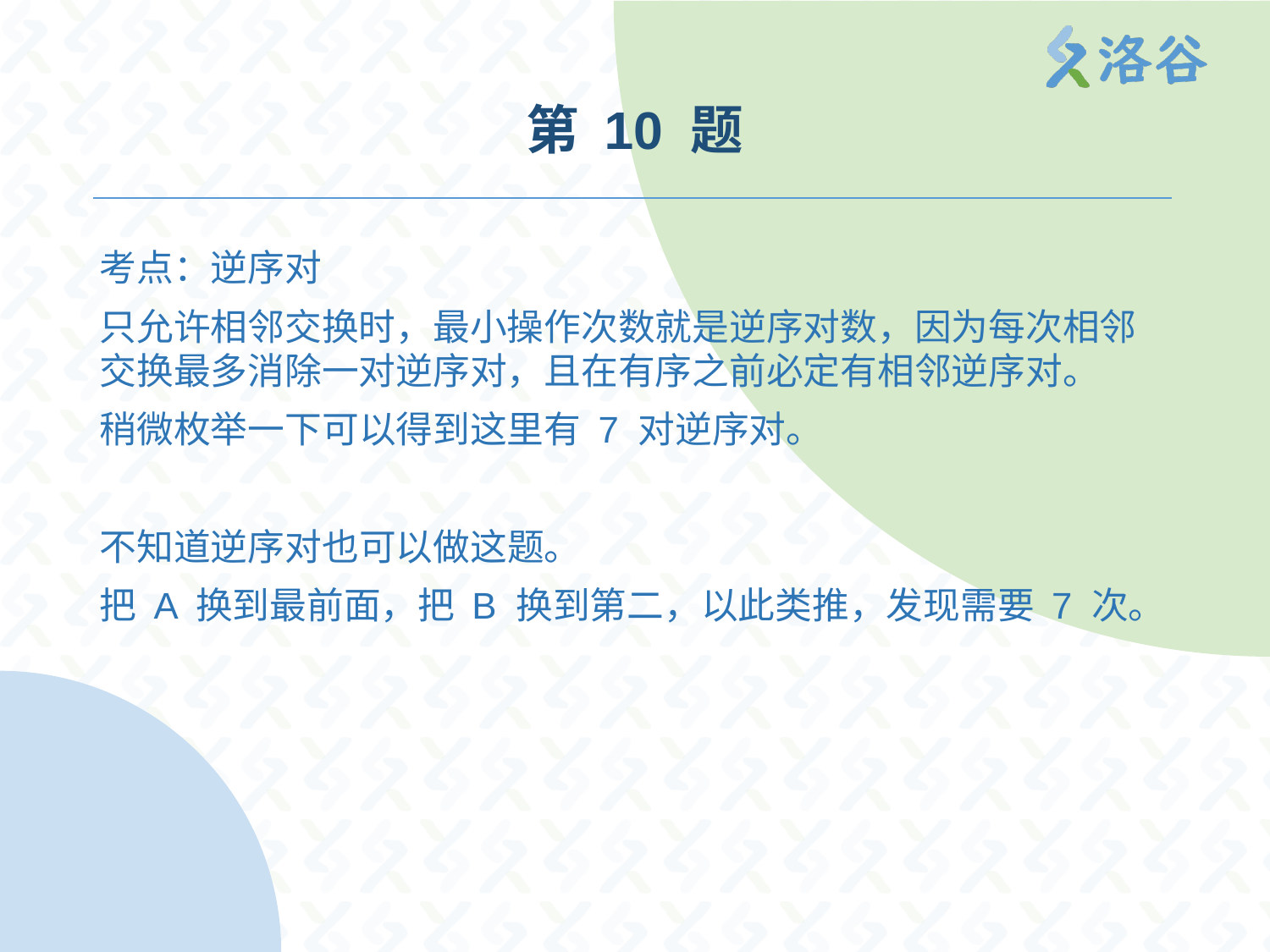

# 第 10 题
考点：逆序对
只允许相邻交换时，最小操作次数就是逆序对数，因为每次相邻交换最多消除一对逆序对，且在有序之前必定有相邻逆序对。
稍微枚举一下可以得到这里有 7 对逆序对。

不知道逆序对也可以做这题。
把 A 换到最前面，把 B 换到第二，以此类推，发现需要 7 次。